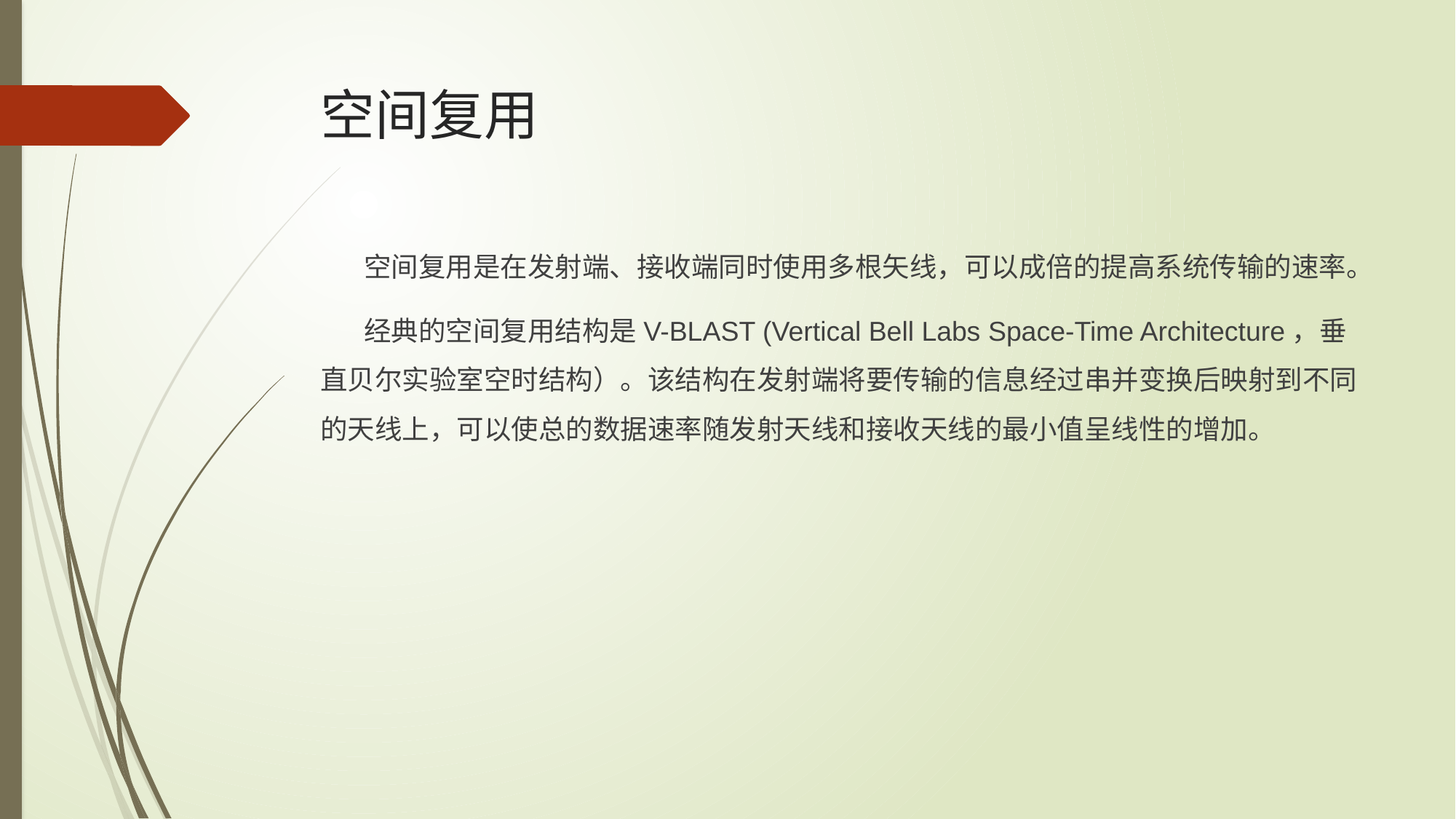

# 空间复用
      空间复用是在发射端、接收端同时使用多根矢线，可以成倍的提高系统传输的速率。
      经典的空间复用结构是V-BLAST (Vertical Bell Labs Space-Time Architecture，垂直贝尔实验室空时结构）。该结构在发射端将要传输的信息经过串并变换后映射到不同的天线上，可以使总的数据速率随发射天线和接收天线的最小值呈线性的增加。